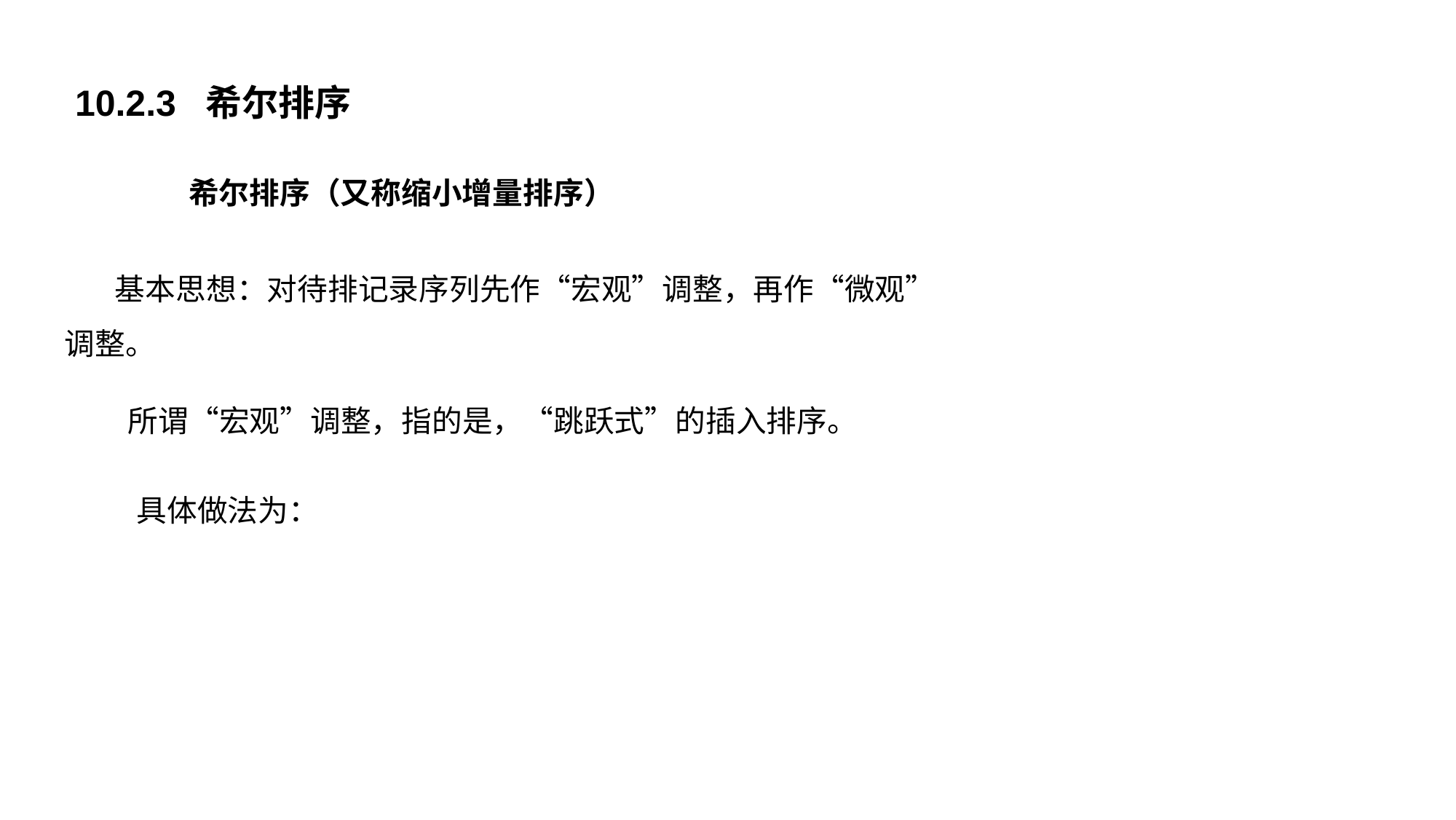

10.2.3  希尔排序
希尔排序（又称缩小增量排序）
　   基本思想：对待排记录序列先作“宏观”调整，再作“微观”调整。
    所谓“宏观”调整，指的是，“跳跃式”的插入排序。
具体做法为：